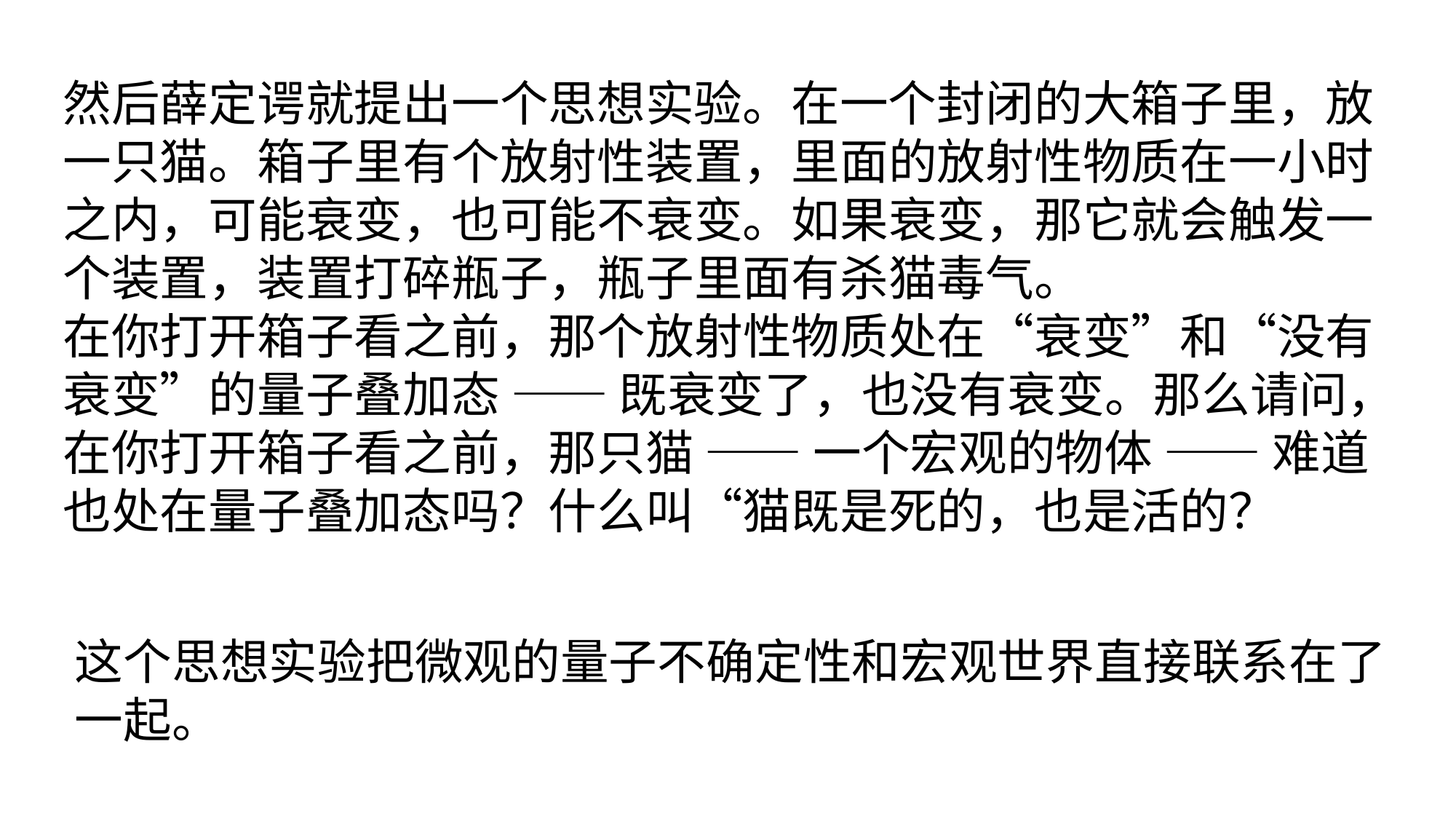

然后薛定谔就提出一个思想实验。在一个封闭的大箱子里，放一只猫。箱子里有个放射性装置，里面的放射性物质在一小时之内，可能衰变，也可能不衰变。如果衰变，那它就会触发一个装置，装置打碎瓶子，瓶子里面有杀猫毒气。
在你打开箱子看之前，那个放射性物质处在“衰变”和“没有衰变”的量子叠加态 —— 既衰变了，也没有衰变。那么请问，在你打开箱子看之前，那只猫 —— 一个宏观的物体 —— 难道也处在量子叠加态吗？什么叫“猫既是死的，也是活的？
这个思想实验把微观的量子不确定性和宏观世界直接联系在了一起。